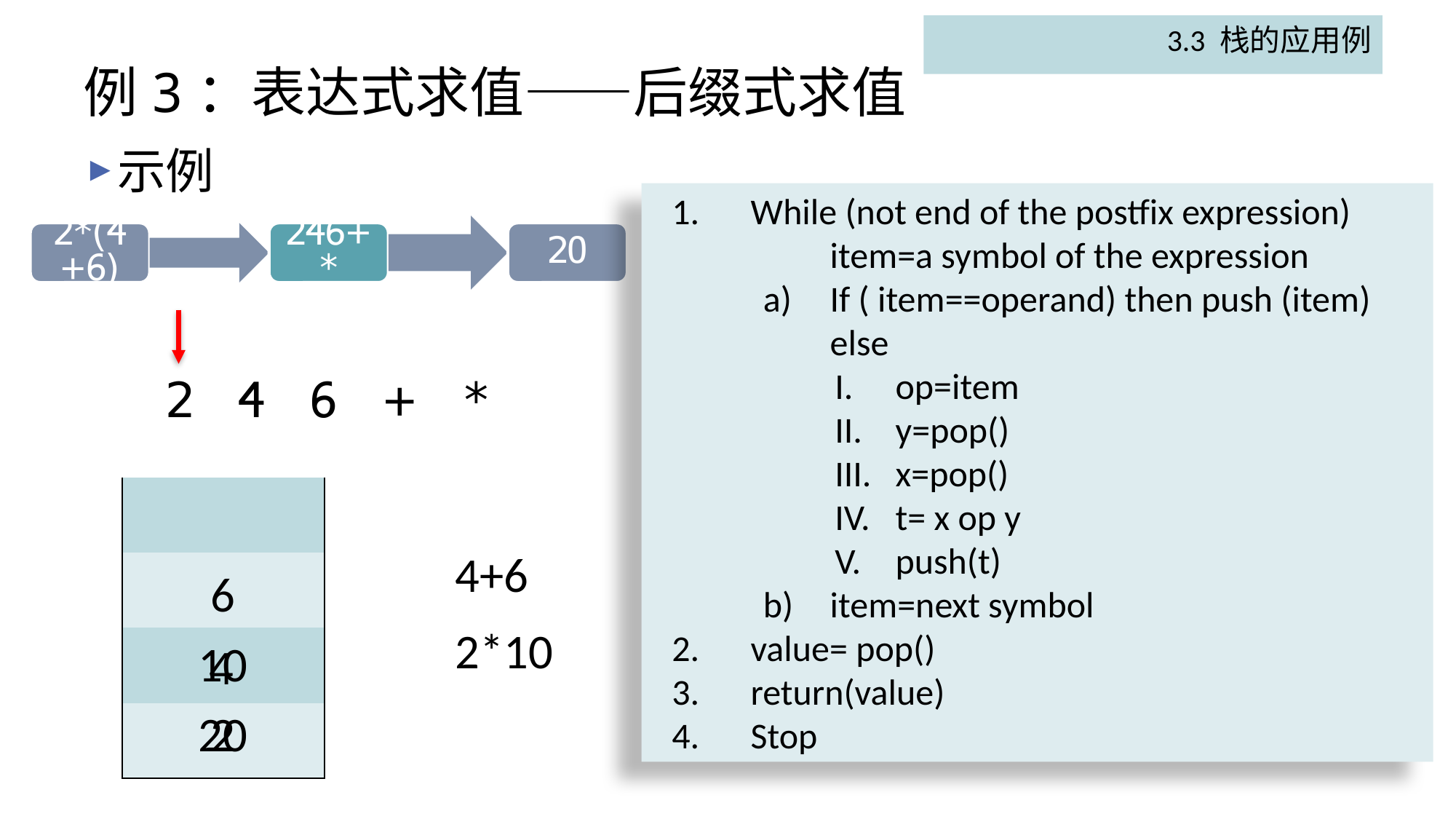

3.3 栈的应用例

# 例3：表达式求值——后缀式求值
示例
While (not end of the postfix expression)
	item=a symbol of the expression
If ( item==operand) then push (item)
	else
op=item
y=pop()
x=pop()
t= x op y
push(t)
item=next symbol
value= pop()
return(value)
Stop
2*(4+6)
246+*
20
246+*
|  |
| --- |
|  |
|  |
|  |
4+6
6
2*10
10
4
20
2